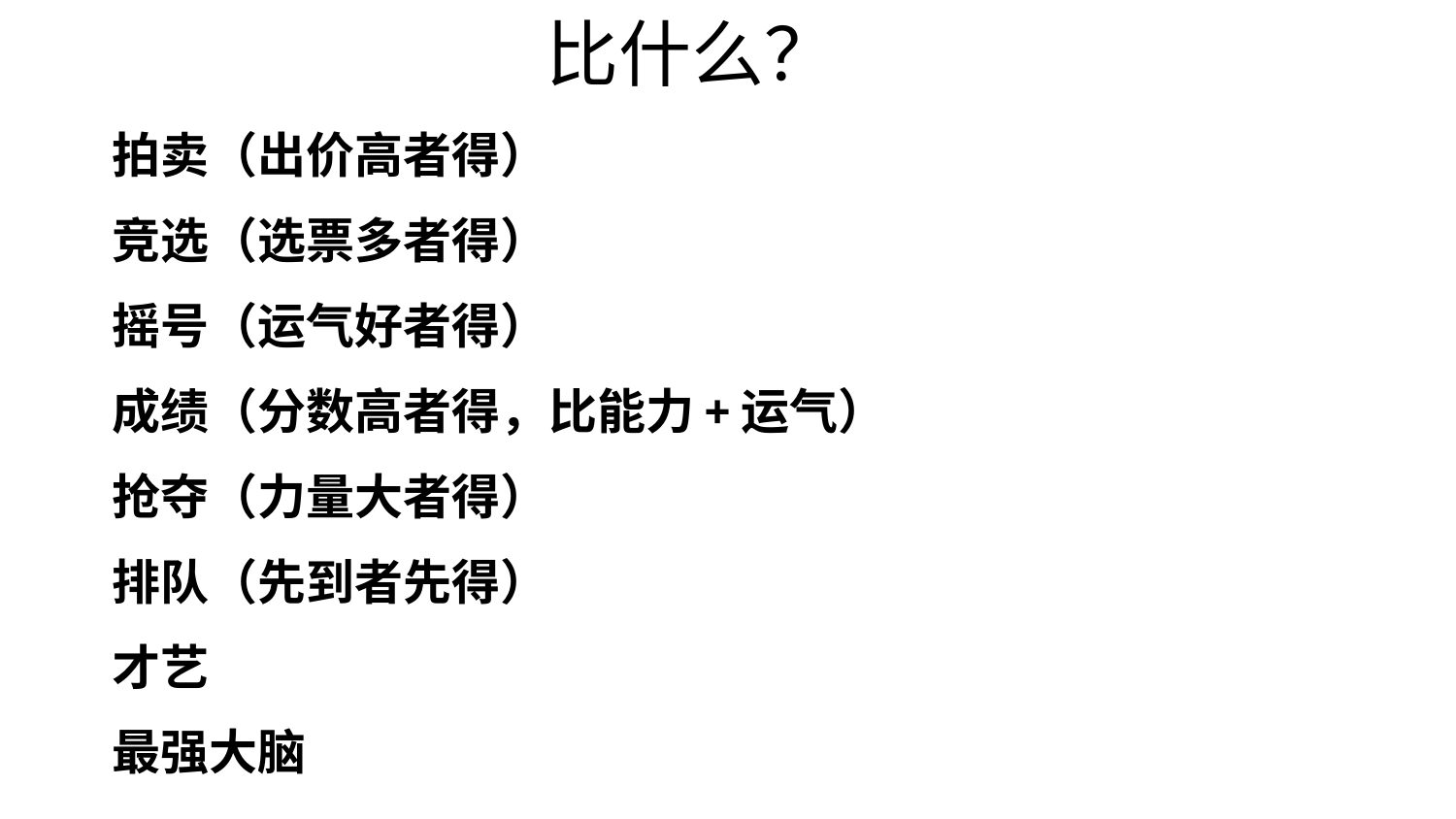

比什么？
拍卖（出价高者得）
竞选（选票多者得）
摇号（运气好者得）
成绩（分数高者得，比能力+运气）
抢夺（力量大者得）
排队（先到者先得）
才艺
最强大脑